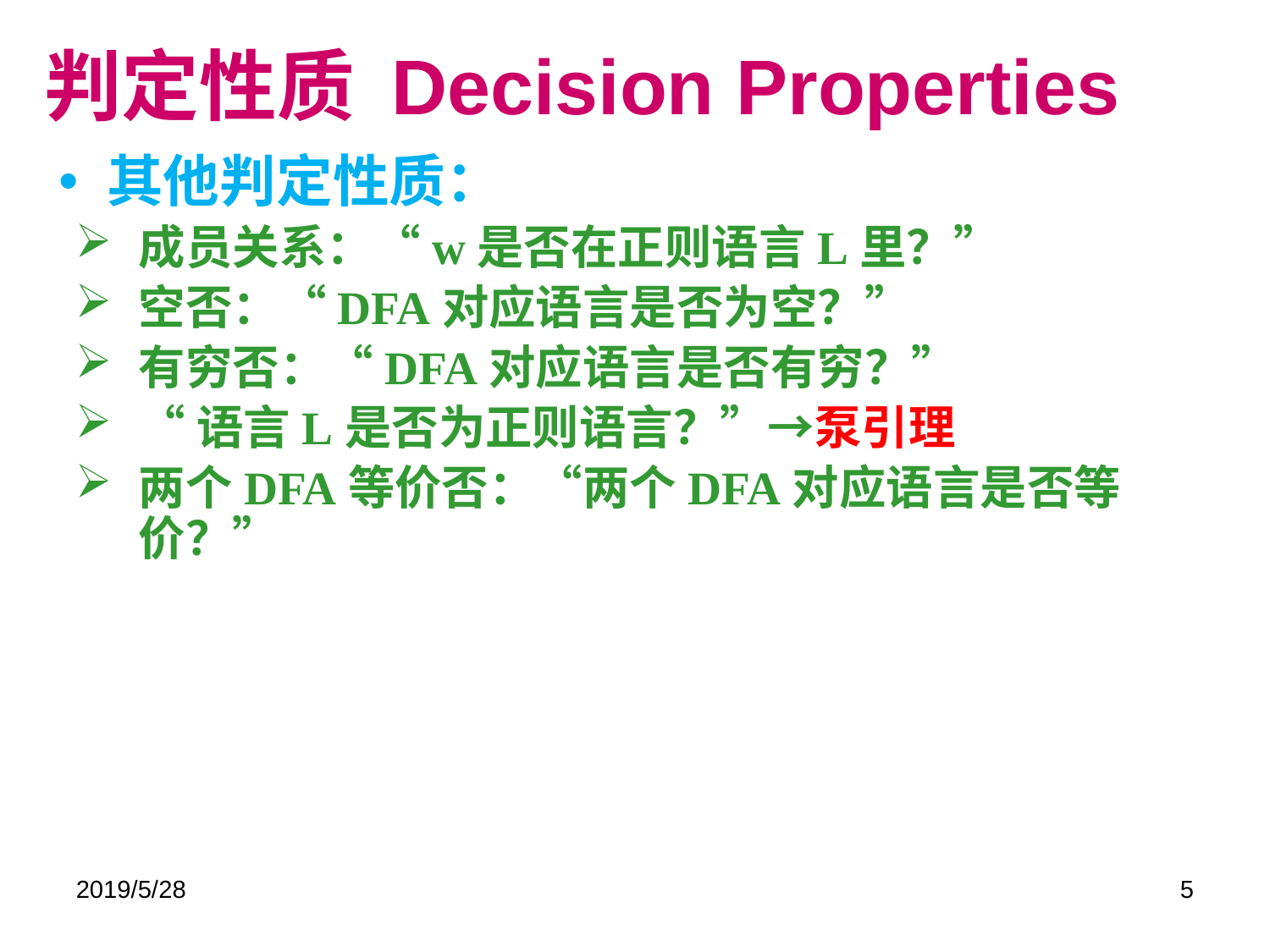

# 判定性质 Decision Properties
其他判定性质：
成员关系：“w是否在正则语言L里？”
空否：“DFA对应语言是否为空？”
有穷否：“DFA对应语言是否有穷？”
“语言L是否为正则语言？”→泵引理
两个DFA等价否：“两个DFA对应语言是否等价？”

2019/5/28
5